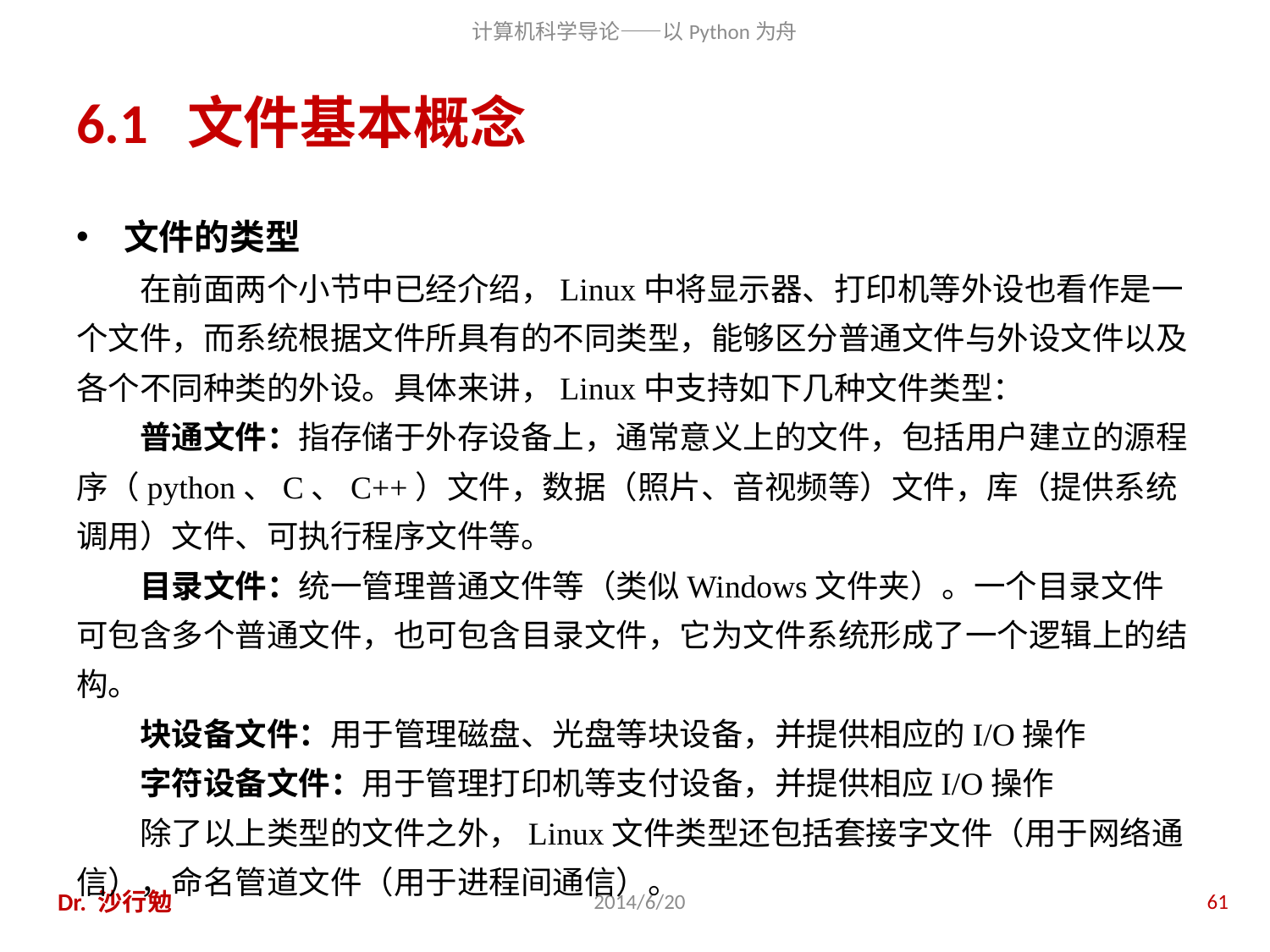

# 6.1  文件基本概念
文件的类型
在前面两个小节中已经介绍，Linux中将显示器、打印机等外设也看作是一个文件，而系统根据文件所具有的不同类型，能够区分普通文件与外设文件以及各个不同种类的外设。具体来讲，Linux中支持如下几种文件类型：
普通文件：指存储于外存设备上，通常意义上的文件，包括用户建立的源程序（python、C、C++）文件，数据（照片、音视频等）文件，库（提供系统调用）文件、可执行程序文件等。
目录文件：统一管理普通文件等（类似Windows文件夹）。一个目录文件可包含多个普通文件，也可包含目录文件，它为文件系统形成了一个逻辑上的结构。
块设备文件：用于管理磁盘、光盘等块设备，并提供相应的I/O操作
字符设备文件：用于管理打印机等支付设备，并提供相应I/O操作
除了以上类型的文件之外，Linux文件类型还包括套接字文件（用于网络通信），命名管道文件（用于进程间通信）。
Dr. 沙行勉
2014/6/20
61